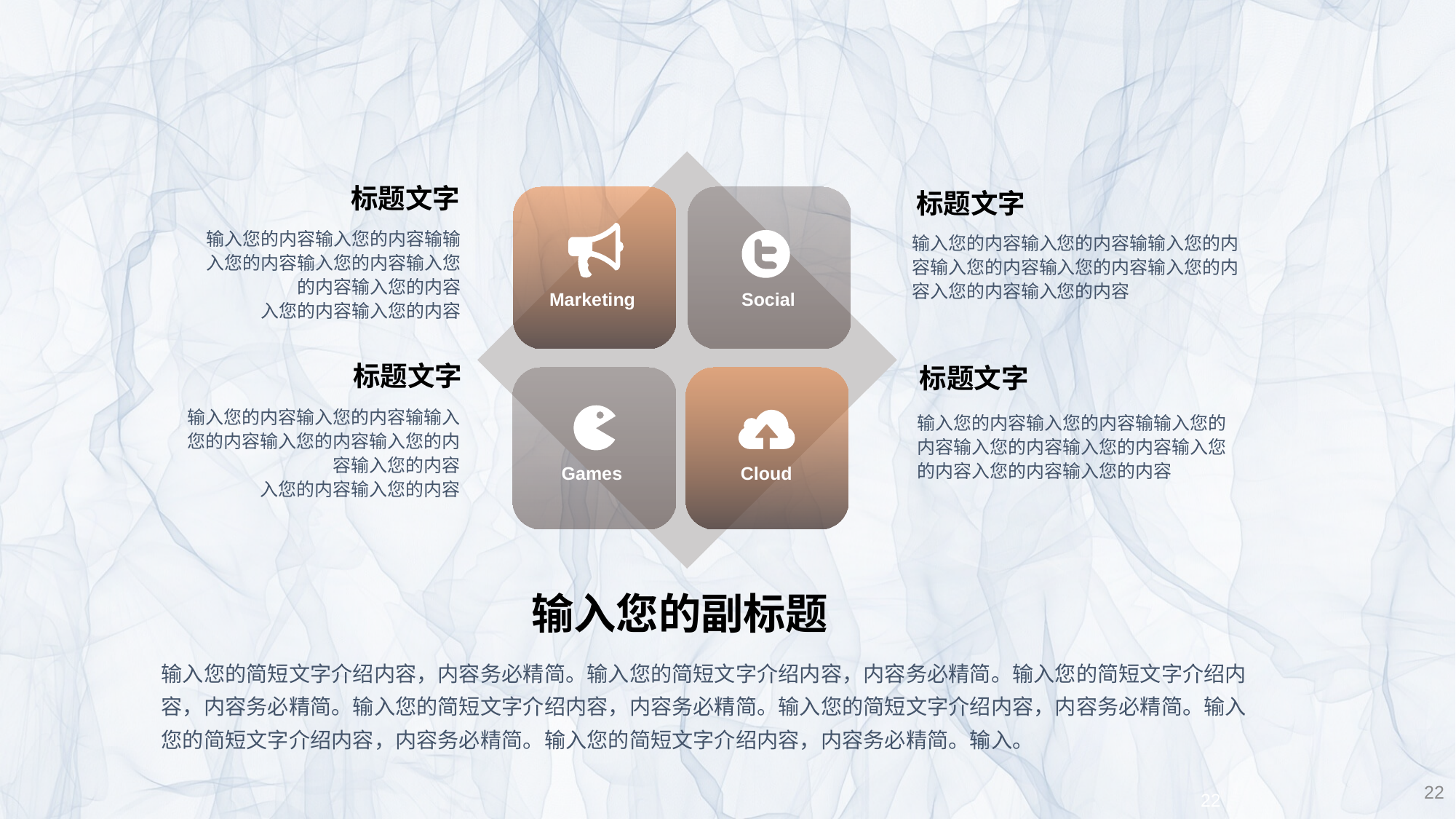

标题文字
输入您的内容输入您的内容输输入您的内容输入您的内容输入您的内容输入您的内容
入您的内容输入您的内容
标题文字
输入您的内容输入您的内容输输入您的内容输入您的内容输入您的内容输入您的内容入您的内容输入您的内容

Marketing

Social
标题文字
输入您的内容输入您的内容输输入您的内容输入您的内容输入您的内容输入您的内容
入您的内容输入您的内容
标题文字
输入您的内容输入您的内容输输入您的内容输入您的内容输入您的内容输入您的内容入您的内容输入您的内容

Games

Cloud
输入您的副标题
输入您的简短文字介绍内容，内容务必精简。输入您的简短文字介绍内容，内容务必精简。输入您的简短文字介绍内容，内容务必精简。输入您的简短文字介绍内容，内容务必精简。输入您的简短文字介绍内容，内容务必精简。输入您的简短文字介绍内容，内容务必精简。输入您的简短文字介绍内容，内容务必精简。输入。
22
22